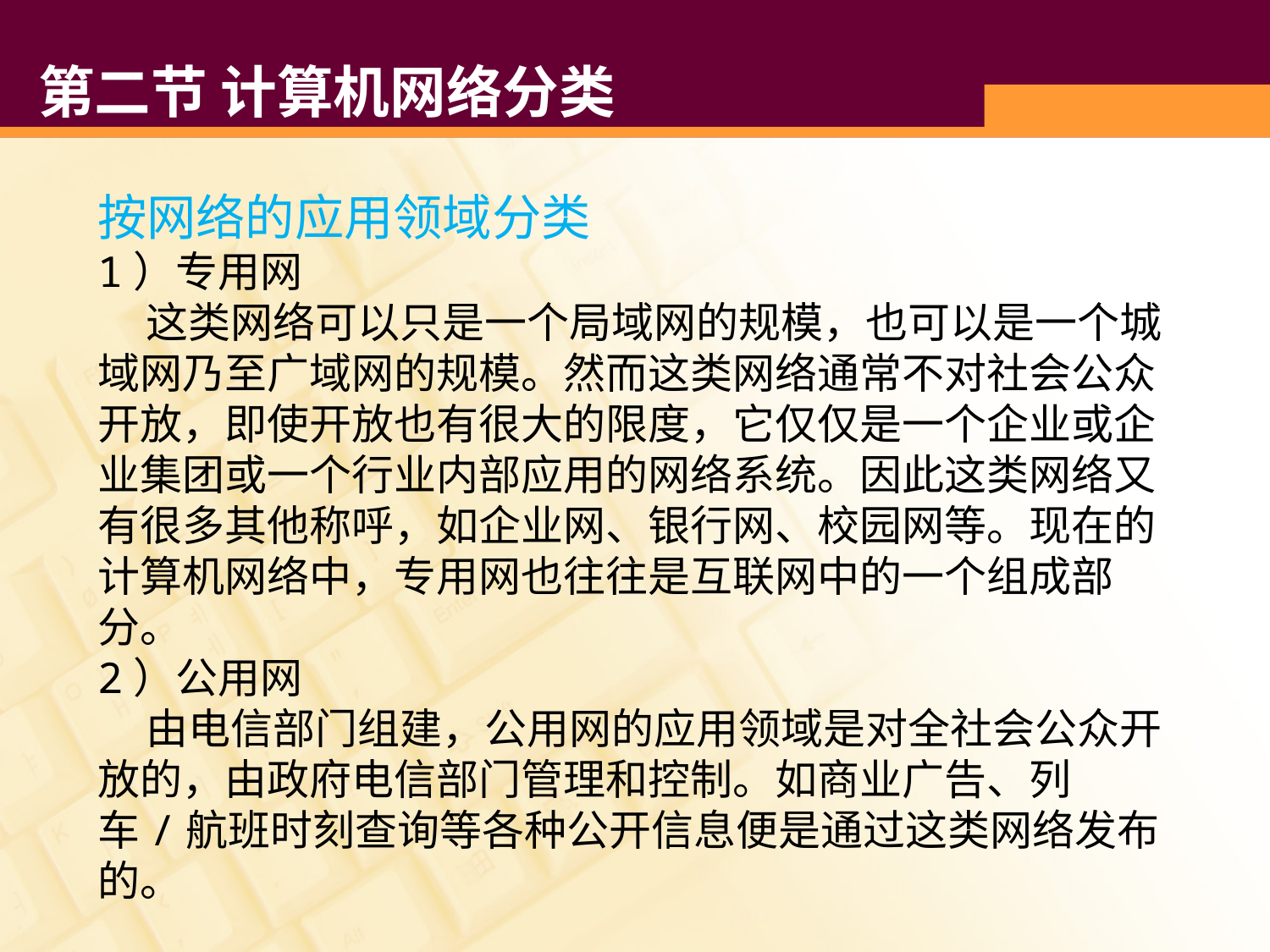

# 第二节 计算机网络分类
按网络的应用领域分类
1）专用网
    这类网络可以只是一个局域网的规模，也可以是一个城域网乃至广域网的规模。然而这类网络通常不对社会公众开放，即使开放也有很大的限度，它仅仅是一个企业或企业集团或一个行业内部应用的网络系统。因此这类网络又有很多其他称呼，如企业网、银行网、校园网等。现在的计算机网络中，专用网也往往是互联网中的一个组成部分。
2）公用网
    由电信部门组建，公用网的应用领域是对全社会公众开放的，由政府电信部门管理和控制。如商业广告、列车/航班时刻查询等各种公开信息便是通过这类网络发布的。